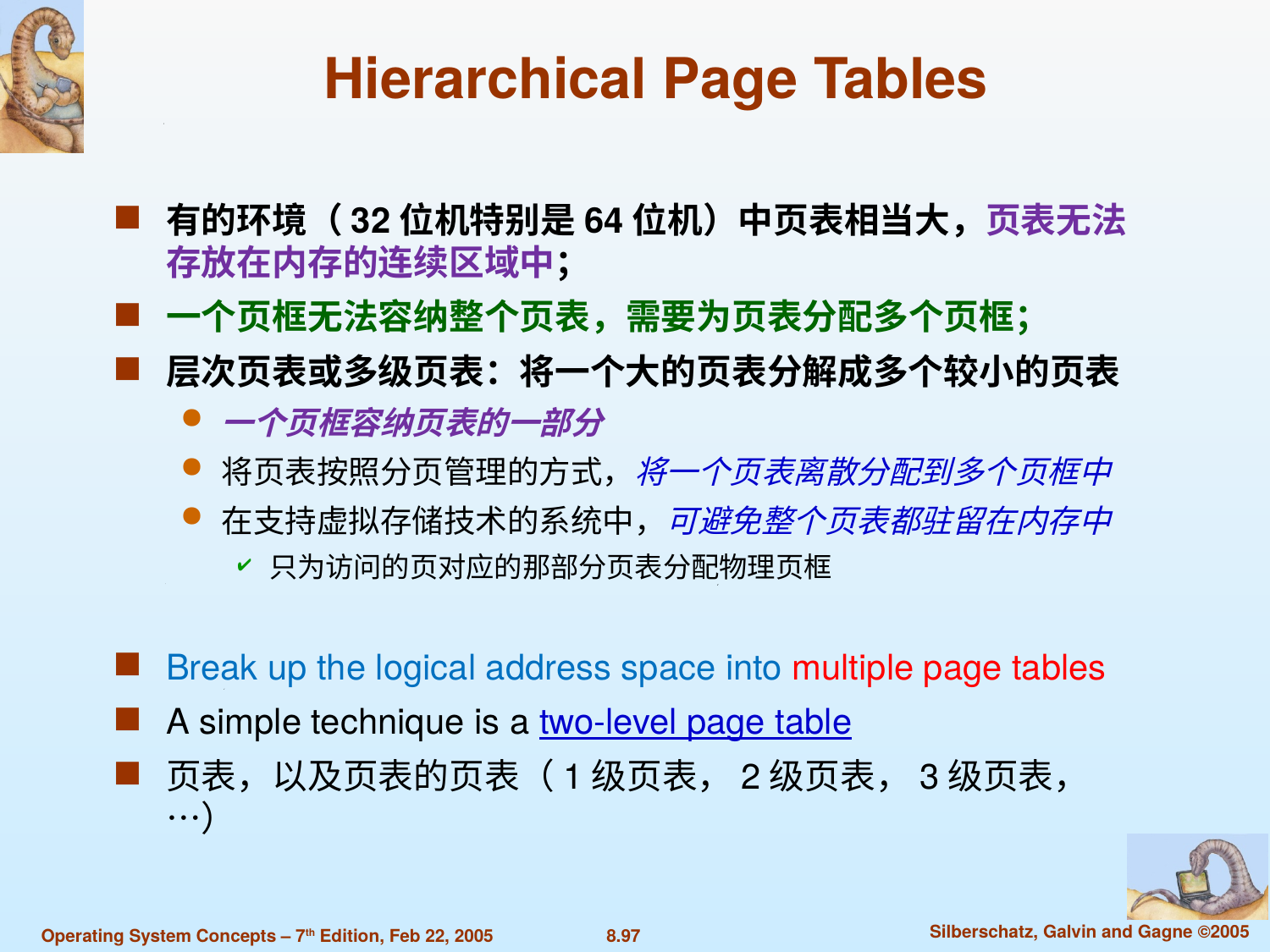

Hierarchical Page Tables
有的环境（32位机特别是64位机）中页表相当大，页表无法存放在内存的连续区域中；
一个页框无法容纳整个页表，需要为页表分配多个页框；
层次页表或多级页表：将一个大的页表分解成多个较小的页表
一个页框容纳页表的一部分
将页表按照分页管理的方式，将一个页表离散分配到多个页框中
在支持虚拟存储技术的系统中，可避免整个页表都驻留在内存中
只为访问的页对应的那部分页表分配物理页框

Break up the logical address space into multiple page tables
A simple technique is a two-level page table
页表，以及页表的页表（1级页表，2级页表，3级页表，…）